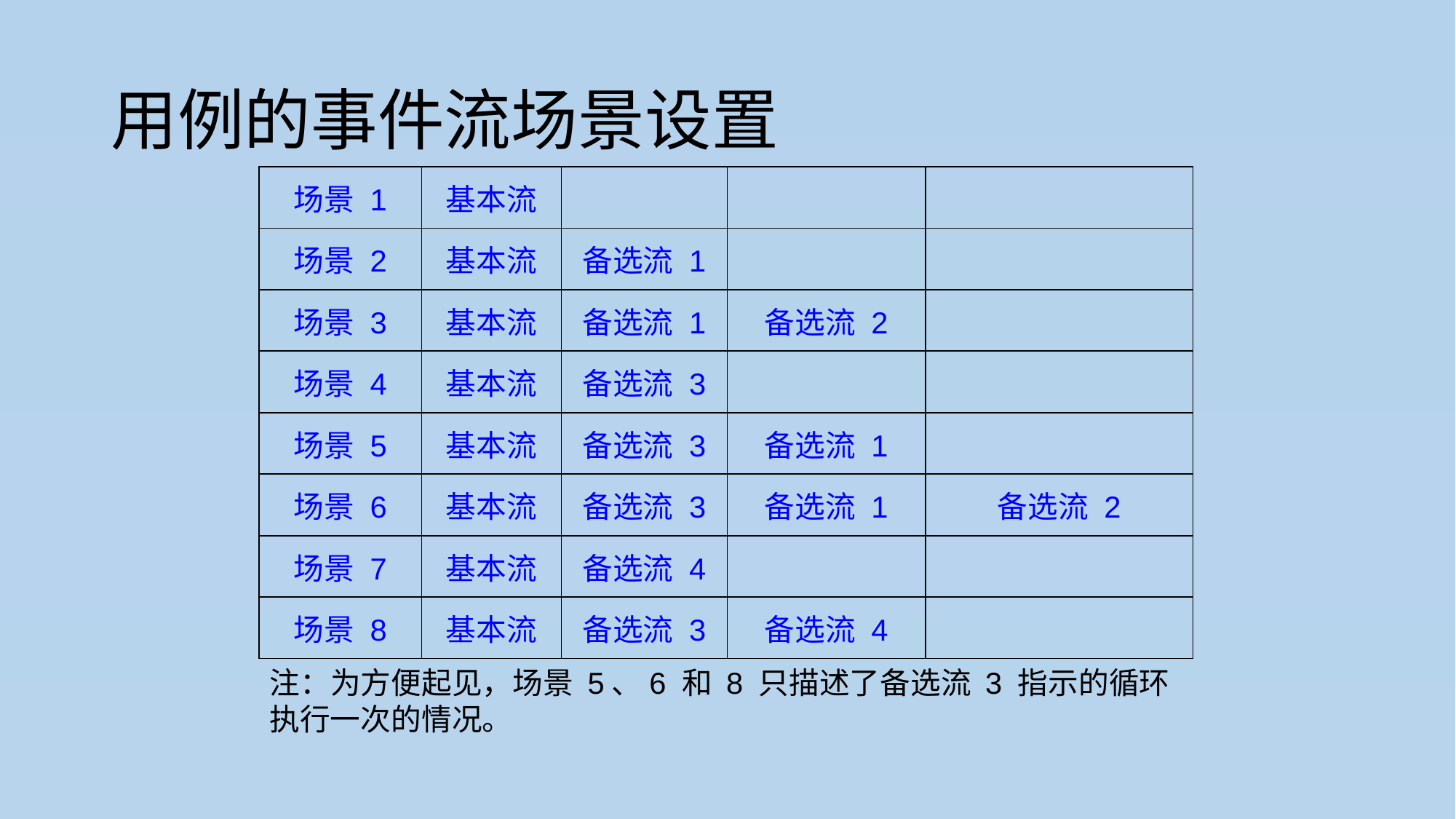

# 用例的事件流场景设置
| 场景 1 | 基本流 |  |  |  |
| --- | --- | --- | --- | --- |
| 场景 2 | 基本流 | 备选流 1 |  |  |
| 场景 3 | 基本流 | 备选流 1 | 备选流 2 |  |
| 场景 4 | 基本流 | 备选流 3 |  |  |
| 场景 5 | 基本流 | 备选流 3 | 备选流 1 |  |
| 场景 6 | 基本流 | 备选流 3 | 备选流 1 | 备选流 2 |
| 场景 7 | 基本流 | 备选流 4 |  |  |
| 场景 8 | 基本流 | 备选流 3 | 备选流 4 |  |
注：为方便起见，场景 5、6 和 8 只描述了备选流 3 指示的循环执行一次的情况。